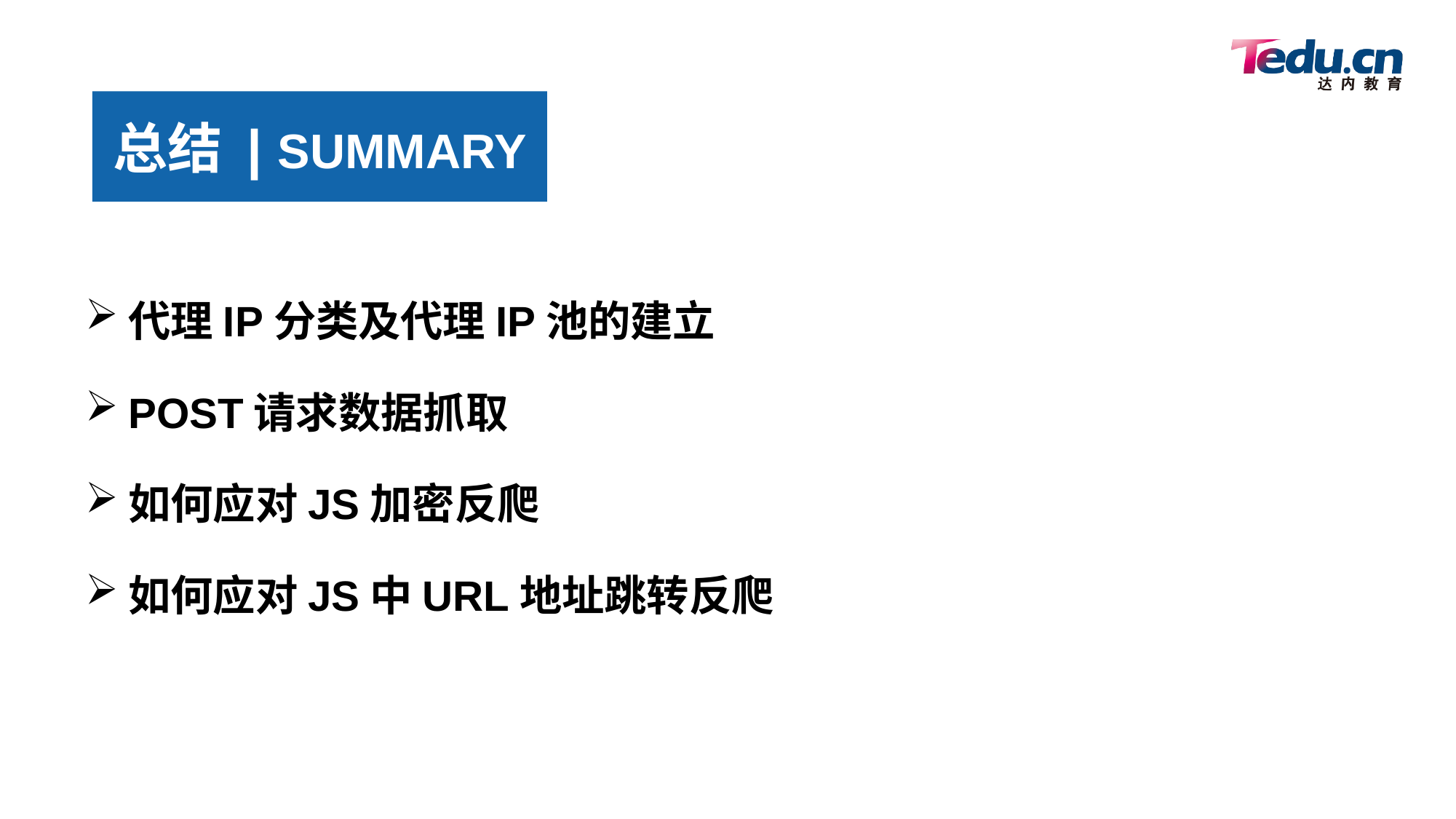

代理IP分类及代理IP池的建立
POST请求数据抓取
如何应对JS加密反爬
如何应对JS中URL地址跳转反爬